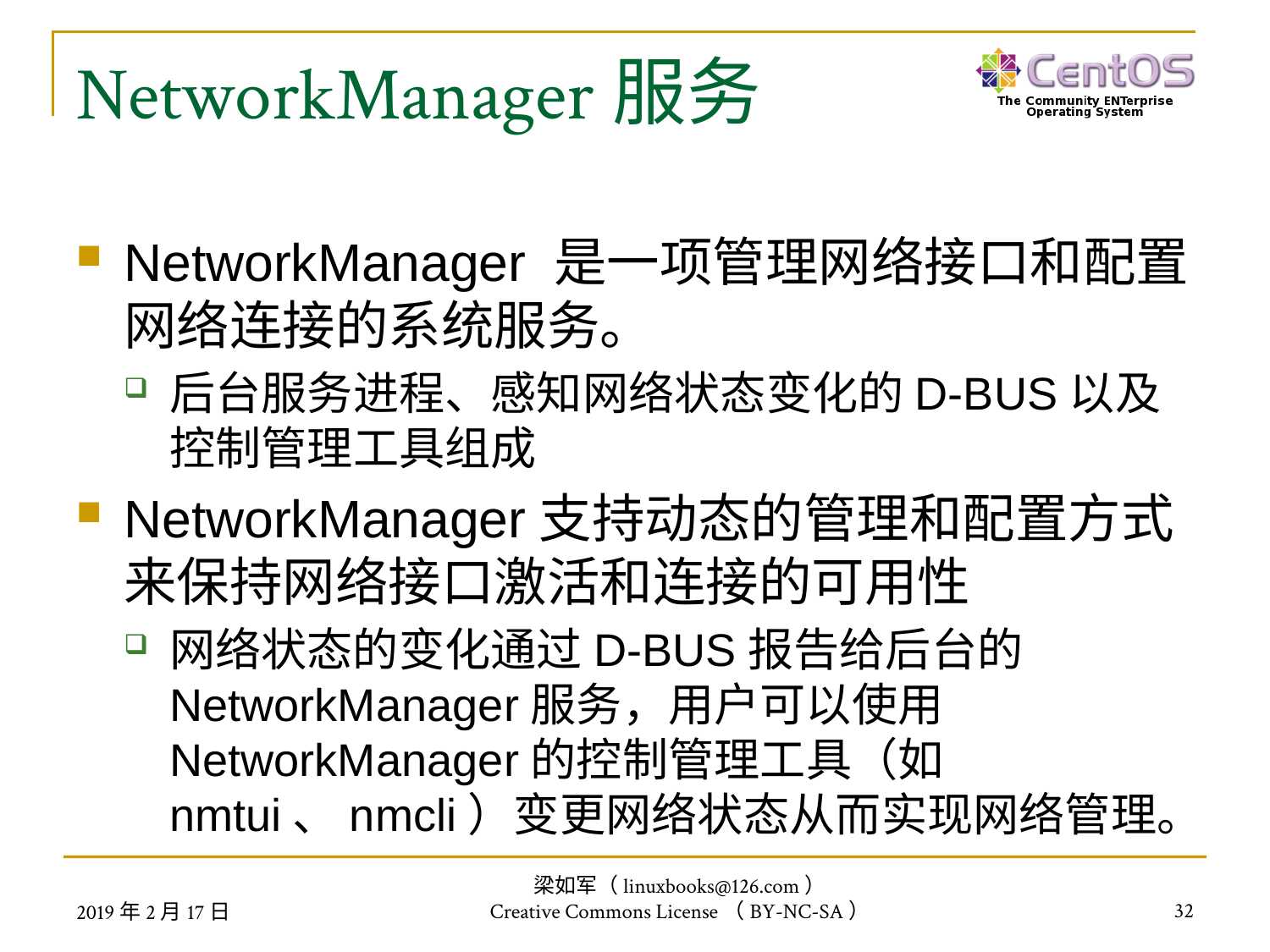

# NetworkManager服务
NetworkManager 是一项管理网络接口和配置网络连接的系统服务。
后台服务进程、感知网络状态变化的D-BUS以及控制管理工具组成
NetworkManager支持动态的管理和配置方式来保持网络接口激活和连接的可用性
网络状态的变化通过D-BUS报告给后台的NetworkManager服务，用户可以使用NetworkManager的控制管理工具（如 nmtui、nmcli）变更网络状态从而实现网络管理。
梁如军（linuxbooks@126.com）
Creative Commons License（BY-NC-SA）
2019年2月17日
32